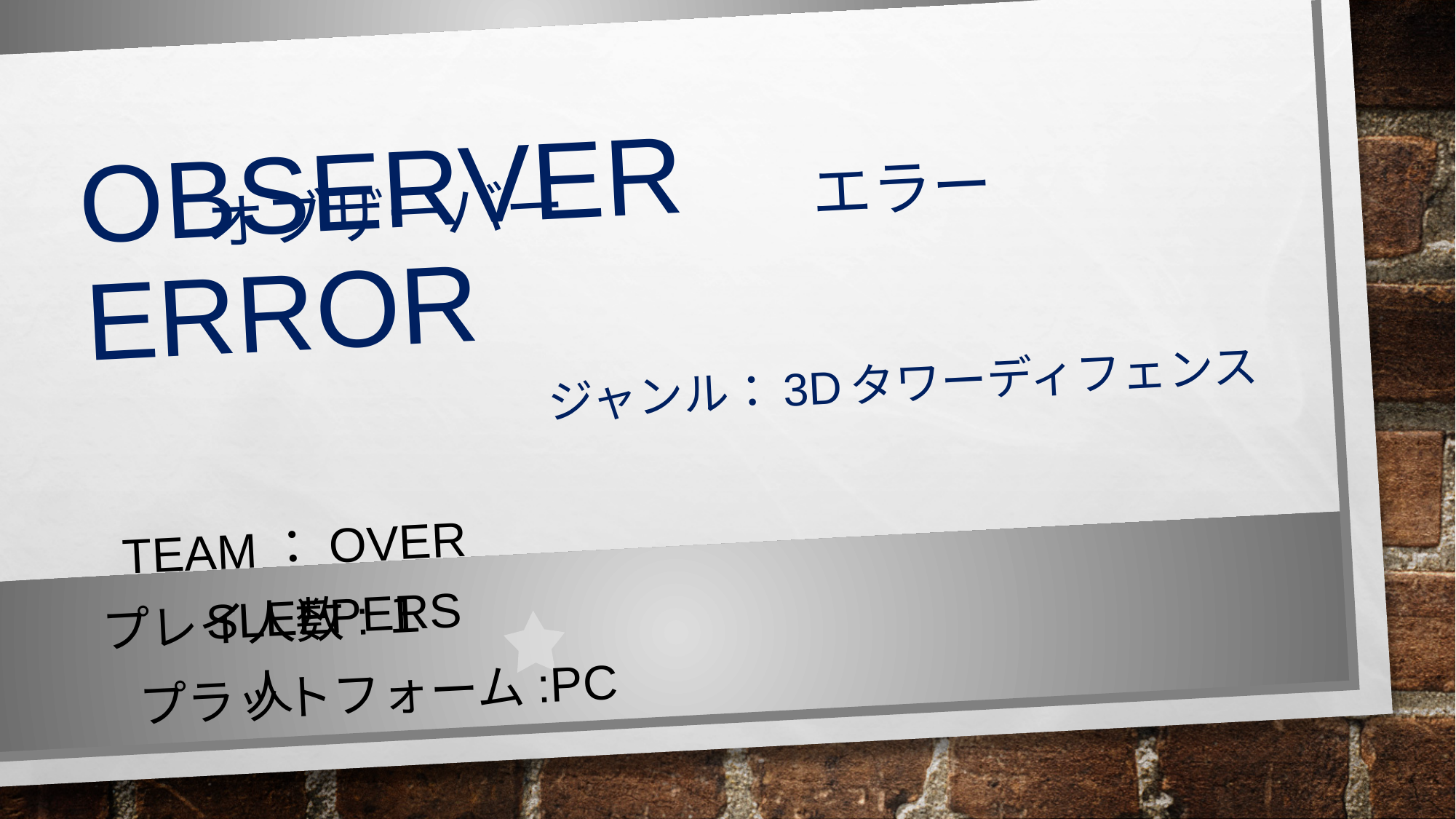

オブザーバー　　　     エラー
# Observer　error
ジャンル：3Dタワーディフェンス
TEAM：Over　Sleepers
プレイ人数:１人
プラットフォーム:PC